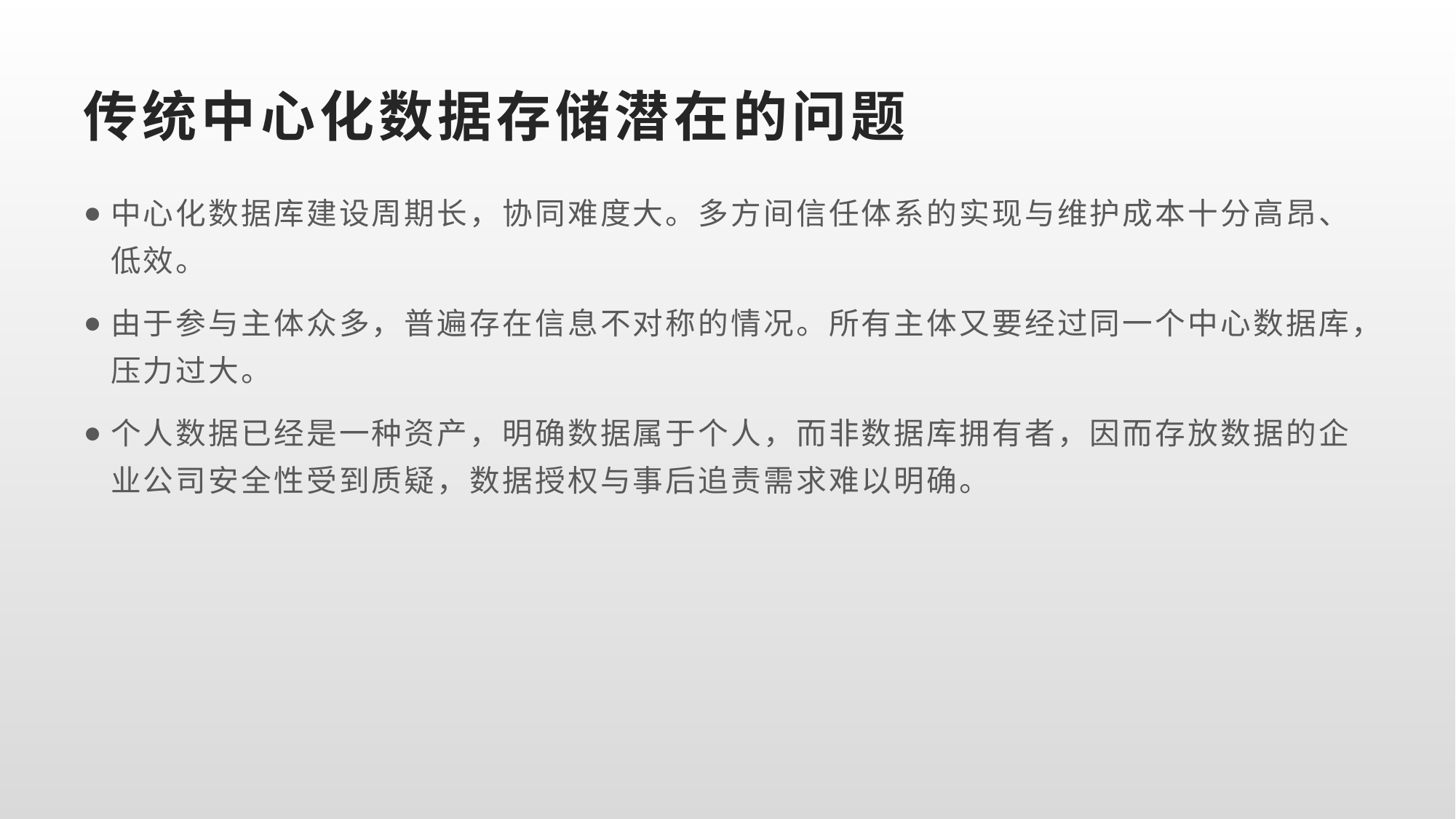

# 传统中心化数据存储潜在的问题
中心化数据库建设周期长，协同难度大。多方间信任体系的实现与维护成本十分高昂、低效。
由于参与主体众多，普遍存在信息不对称的情况。所有主体又要经过同一个中心数据库，压力过大。
个人数据已经是一种资产，明确数据属于个人，而非数据库拥有者，因而存放数据的企业公司安全性受到质疑，数据授权与事后追责需求难以明确。